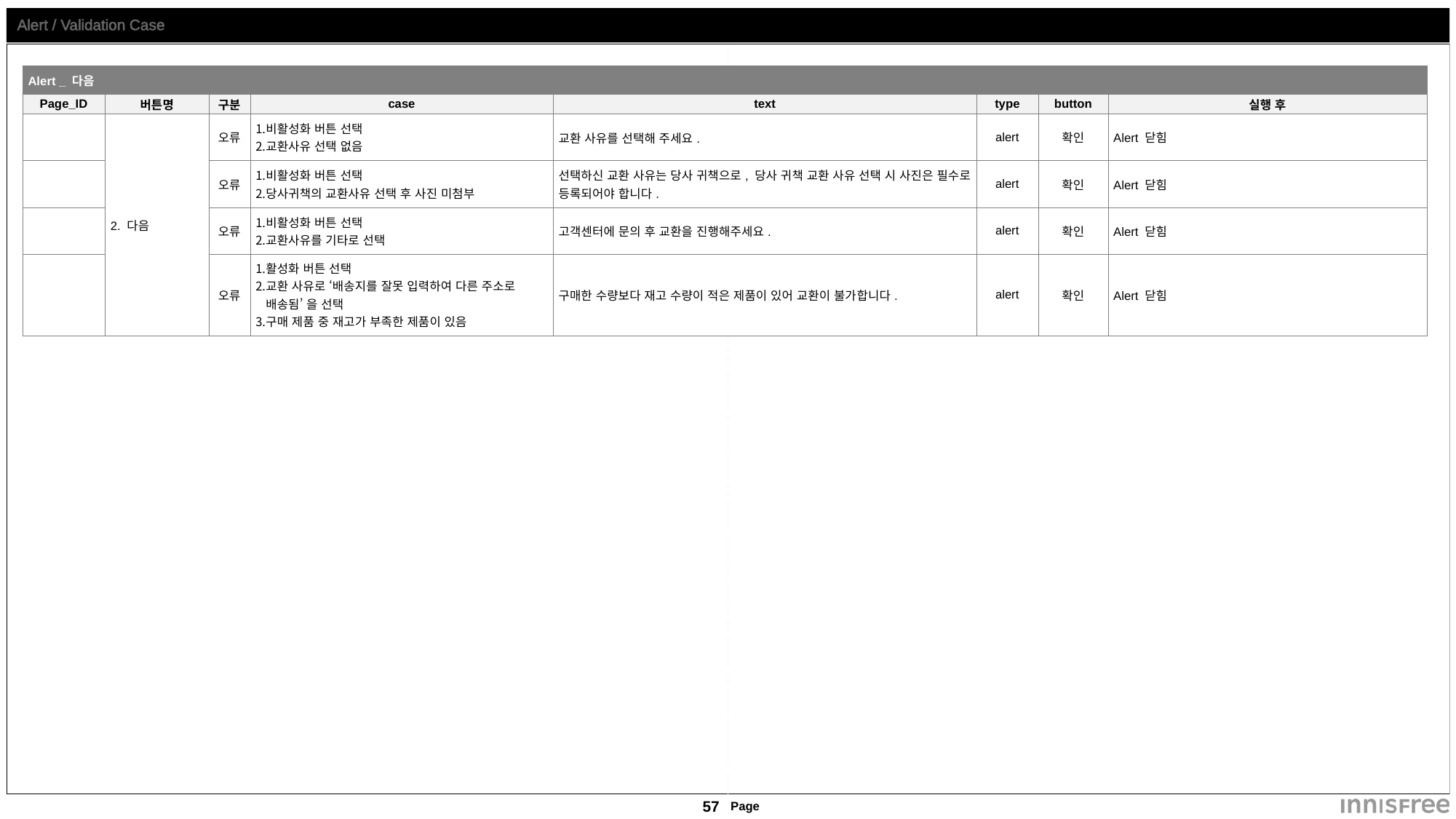

# Alert / Validation Case
| Alert \_ 다음 |  |  |  |  |  |  |  |
| --- | --- | --- | --- | --- | --- | --- | --- |
| Page\_ID | 버튼명 | 구분 | case | text | type | button | 실행 후 |
|  | 2. 다음 | 오류 | 비활성화 버튼 선택 교환사유 선택 없음 | 교환 사유를 선택해 주세요. | alert | 확인 | Alert 닫힘 |
|  |  | 오류 | 비활성화 버튼 선택 당사귀책의 교환사유 선택 후 사진 미첨부 | 선택하신 교환 사유는 당사 귀책으로, 당사 귀책 교환 사유 선택 시 사진은 필수로 등록되어야 합니다. | alert | 확인 | Alert 닫힘 |
|  |  | 오류 | 비활성화 버튼 선택 교환사유를 기타로 선택 | 고객센터에 문의 후 교환을 진행해주세요. | alert | 확인 | Alert 닫힘 |
|  |  | 오류 | 활성화 버튼 선택 교환 사유로 ‘배송지를 잘못 입력하여 다른 주소로 배송됨’ 을 선택 구매 제품 중 재고가 부족한 제품이 있음 | 구매한 수량보다 재고 수량이 적은 제품이 있어 교환이 불가합니다. | alert | 확인 | Alert 닫힘 |